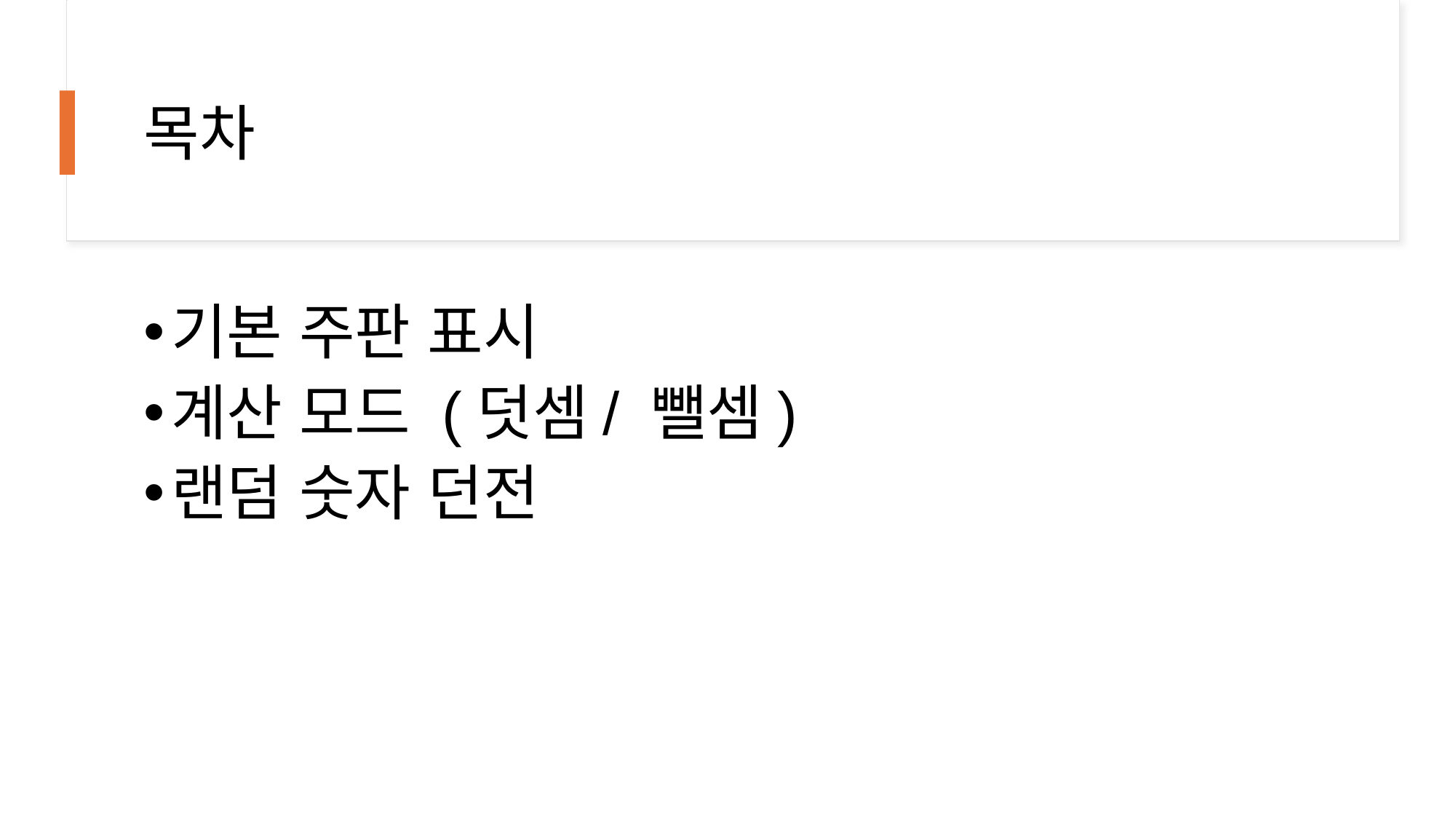

# 목차

기본 주판 표시
계산 모드 (덧셈/ 뺄셈)
랜덤 숫자 던전